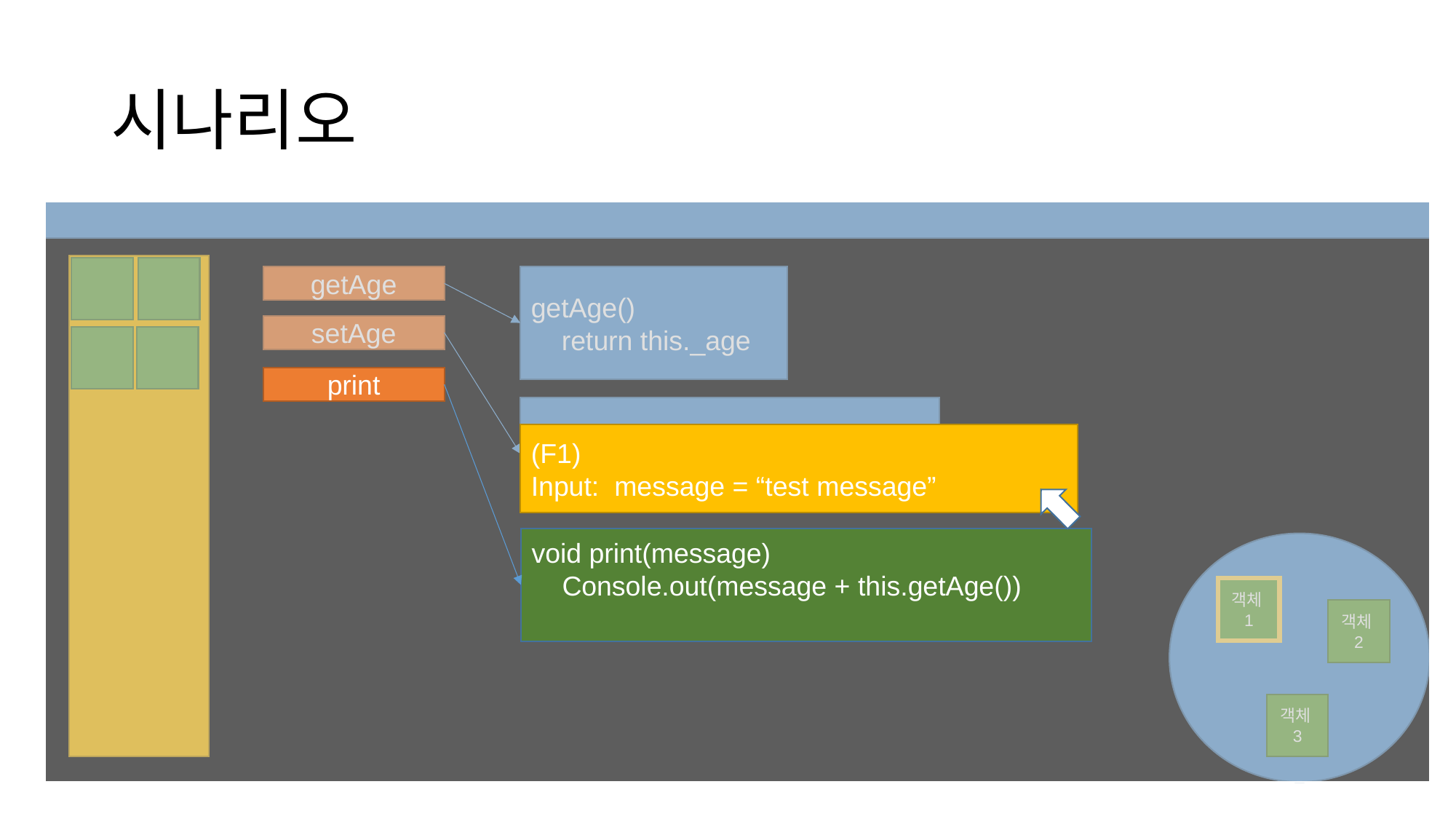

# 시나리오

getAge
getAge()
    return this._age
setAge

print
setAge(new_age)
    return this._age = new_age;
(F1)
Input:  message = “test message”

void print(message)
    Console.out(message + this.getAge())

객체1
객체2
객체3